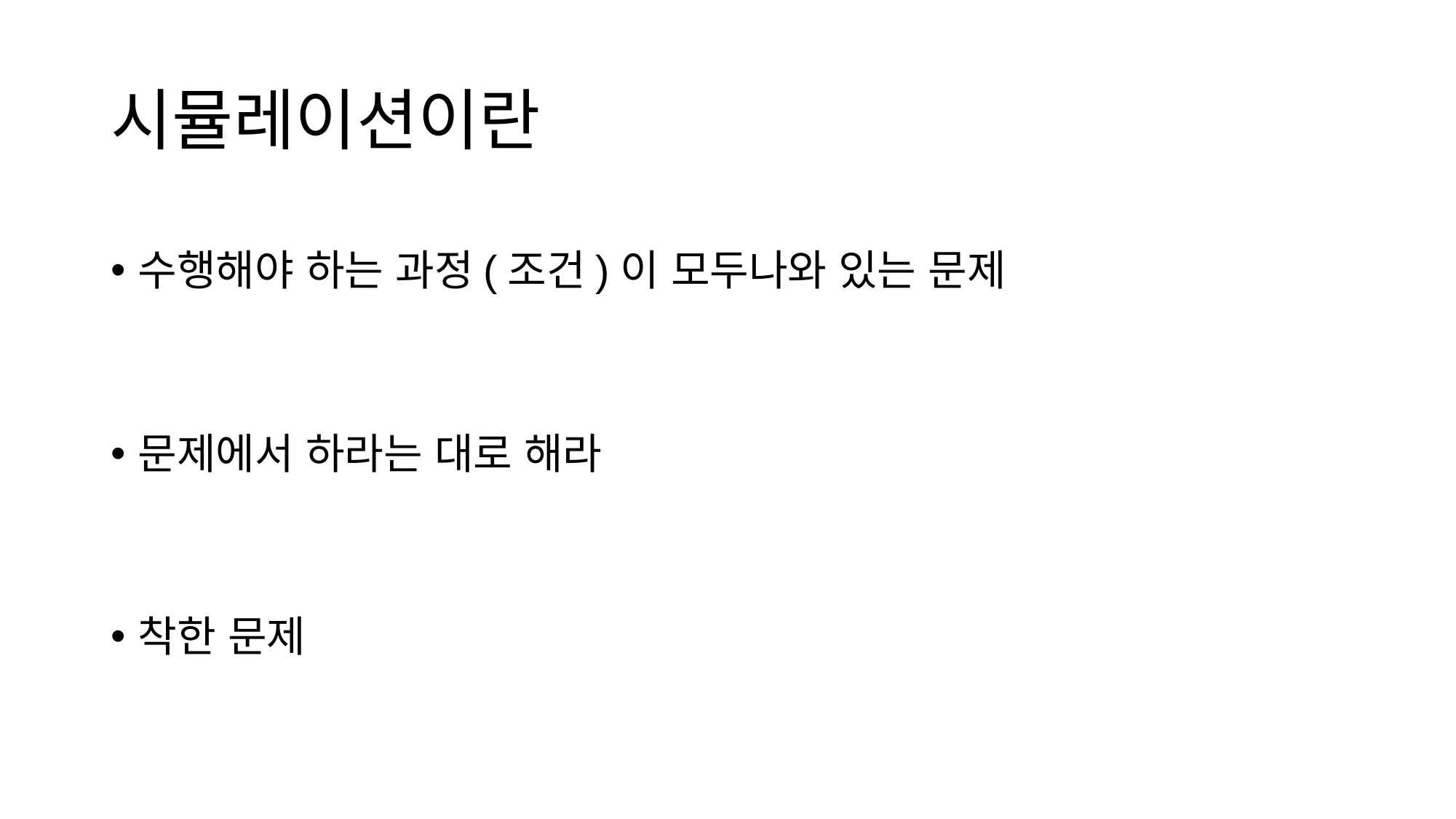

# 시뮬레이션이란
수행해야 하는 과정(조건)이 모두나와 있는 문제

문제에서 하라는 대로 해라

착한 문제